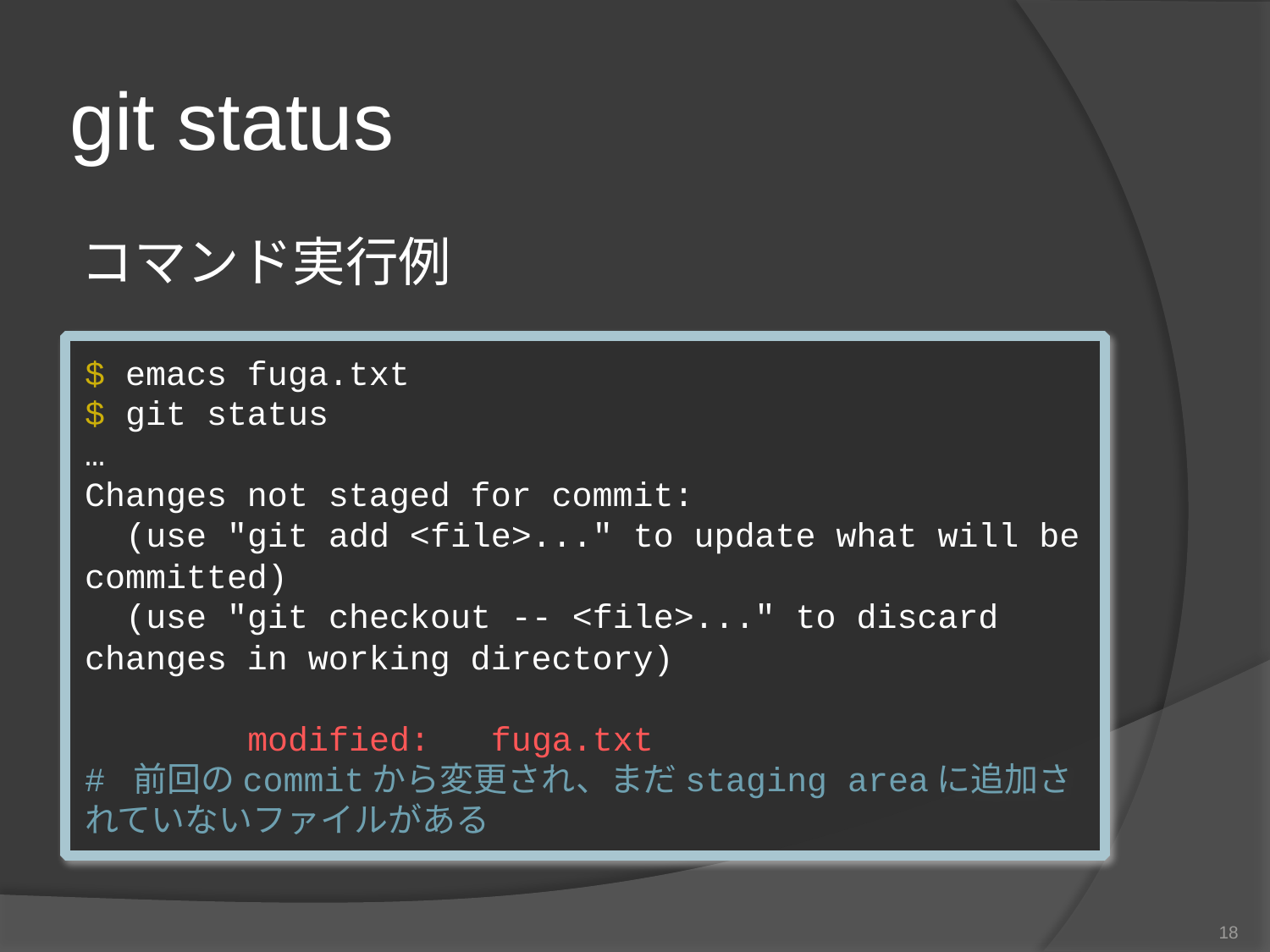

# git status
コマンド実行例
$ emacs fuga.txt
$ git status
…
Changes not staged for commit:
  (use "git add <file>..." to update what will be committed)
  (use "git checkout -- <file>..." to discard changes in working directory)

        modified:   fuga.txt
# 前回のcommitから変更され、まだstaging areaに追加されていないファイルがある
18